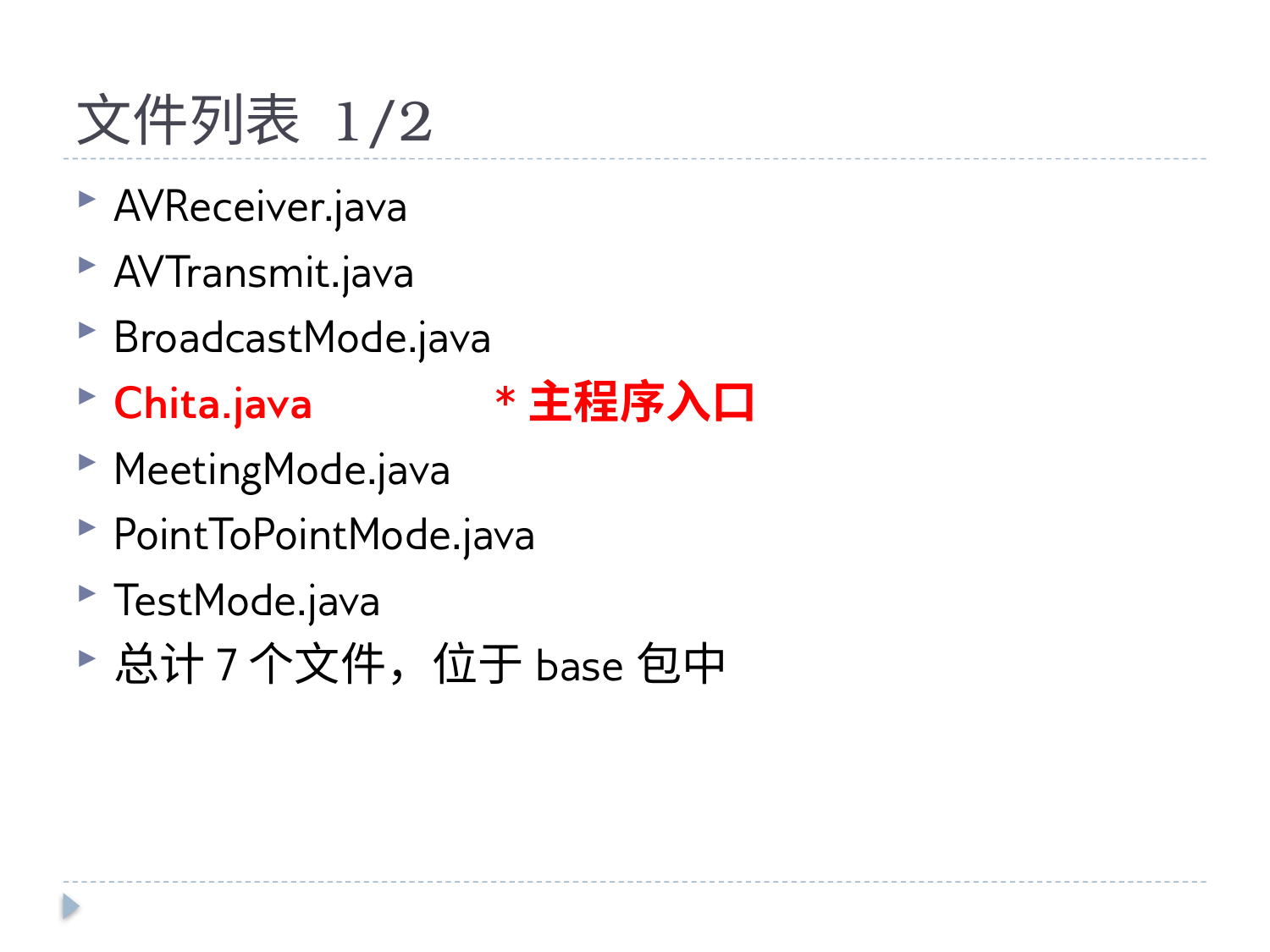

# 文件列表	1/2
AVReceiver.java
AVTransmit.java
BroadcastMode.java
Chita.java		*主程序入口
MeetingMode.java
PointToPointMode.java
TestMode.java
总计7个文件，位于base包中